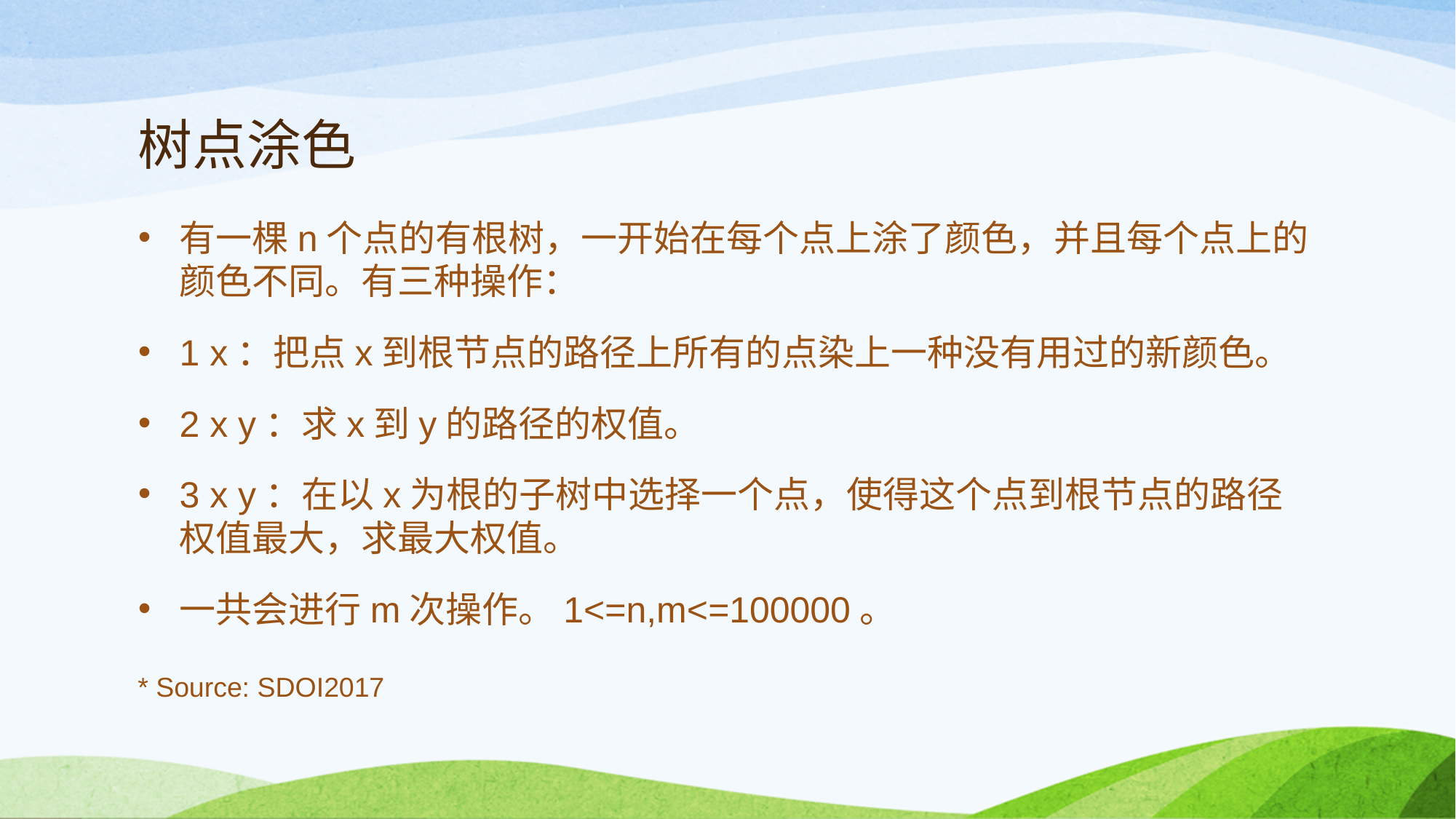

# 树点涂色
有一棵n个点的有根树，一开始在每个点上涂了颜色，并且每个点上的颜色不同。有三种操作：
1 x：把点x到根节点的路径上所有的点染上一种没有用过的新颜色。
2 x y：求x到y的路径的权值。
3 x y：在以x为根的子树中选择一个点，使得这个点到根节点的路径权值最大，求最大权值。
一共会进行m次操作。1<=n,m<=100000。
* Source: SDOI2017